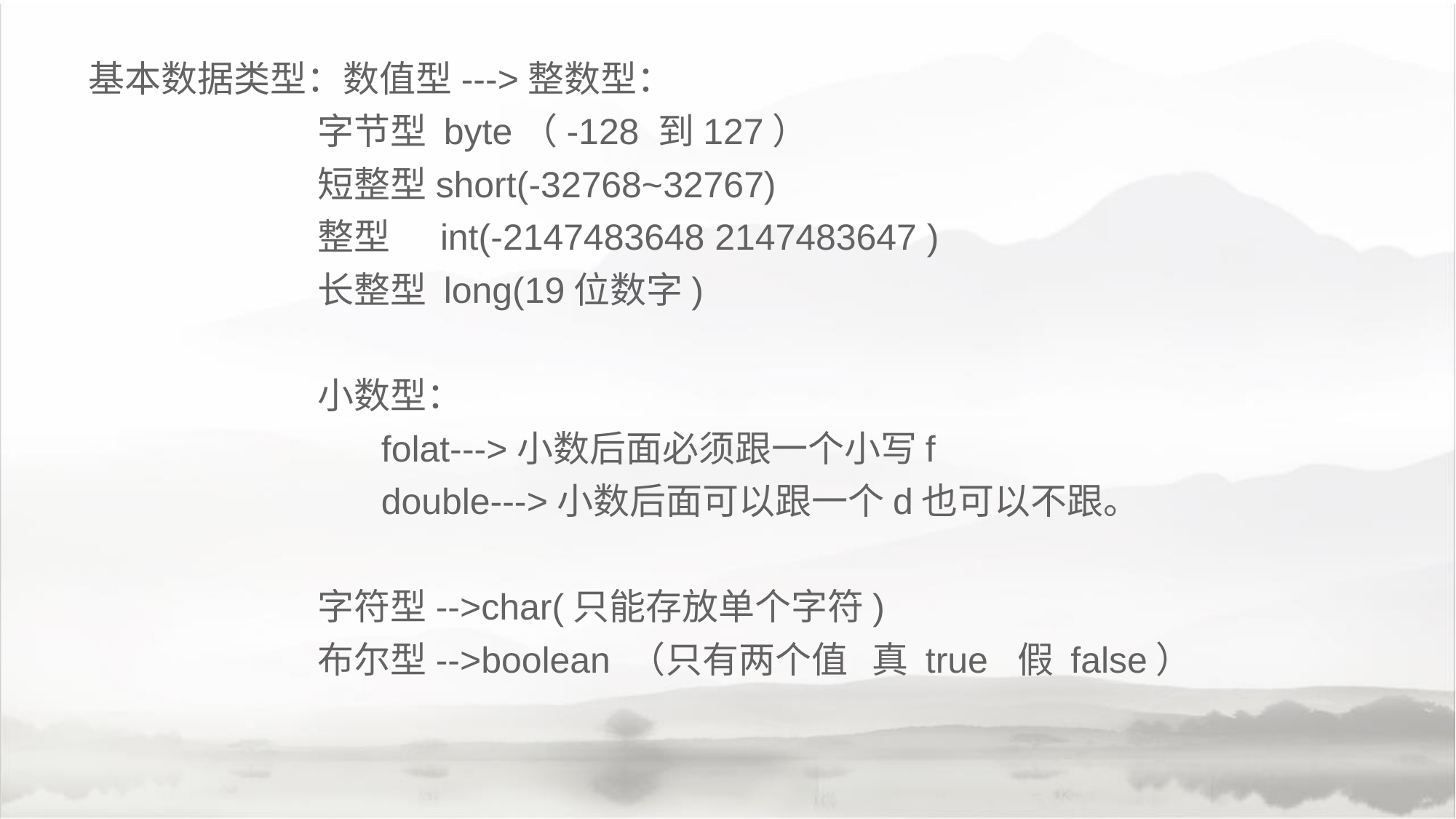

基本数据类型：数值型--->整数型：
                               字节型 byte（-128 到127）
                               短整型short(-32768~32767)
                               整型     int(-2147483648 2147483647 )
                               长整型 long(19位数字)

                               小数型：
                                folat--->小数后面必须跟一个小写f
                                double--->小数后面可以跟一个d也可以不跟。

                               字符型-->char(只能存放单个字符)
                               布尔型-->boolean （只有两个值   真 true  假 false）